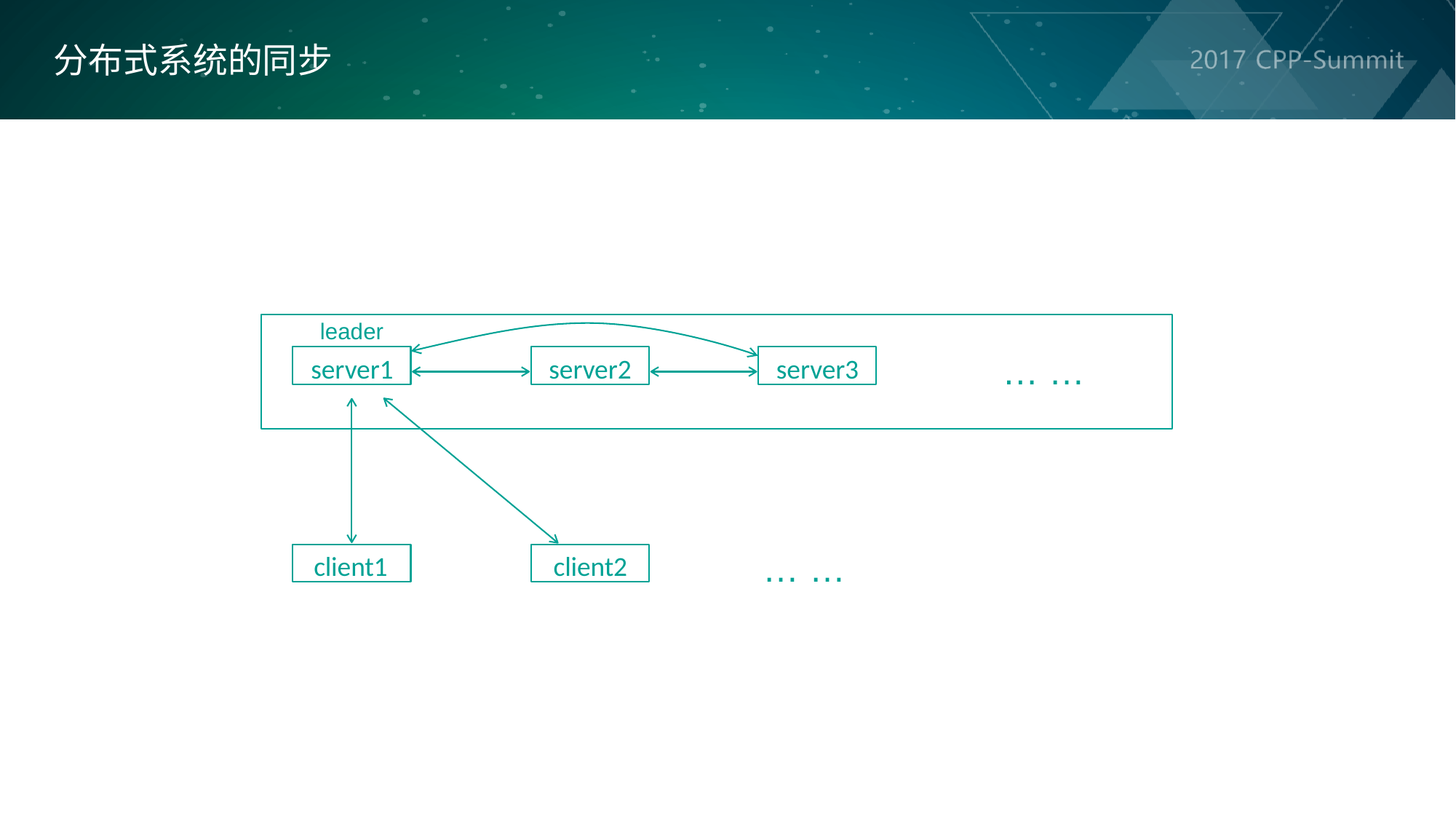

分布式系统的同步

leader

server1
server2
server3
… …

… …
client1
client2